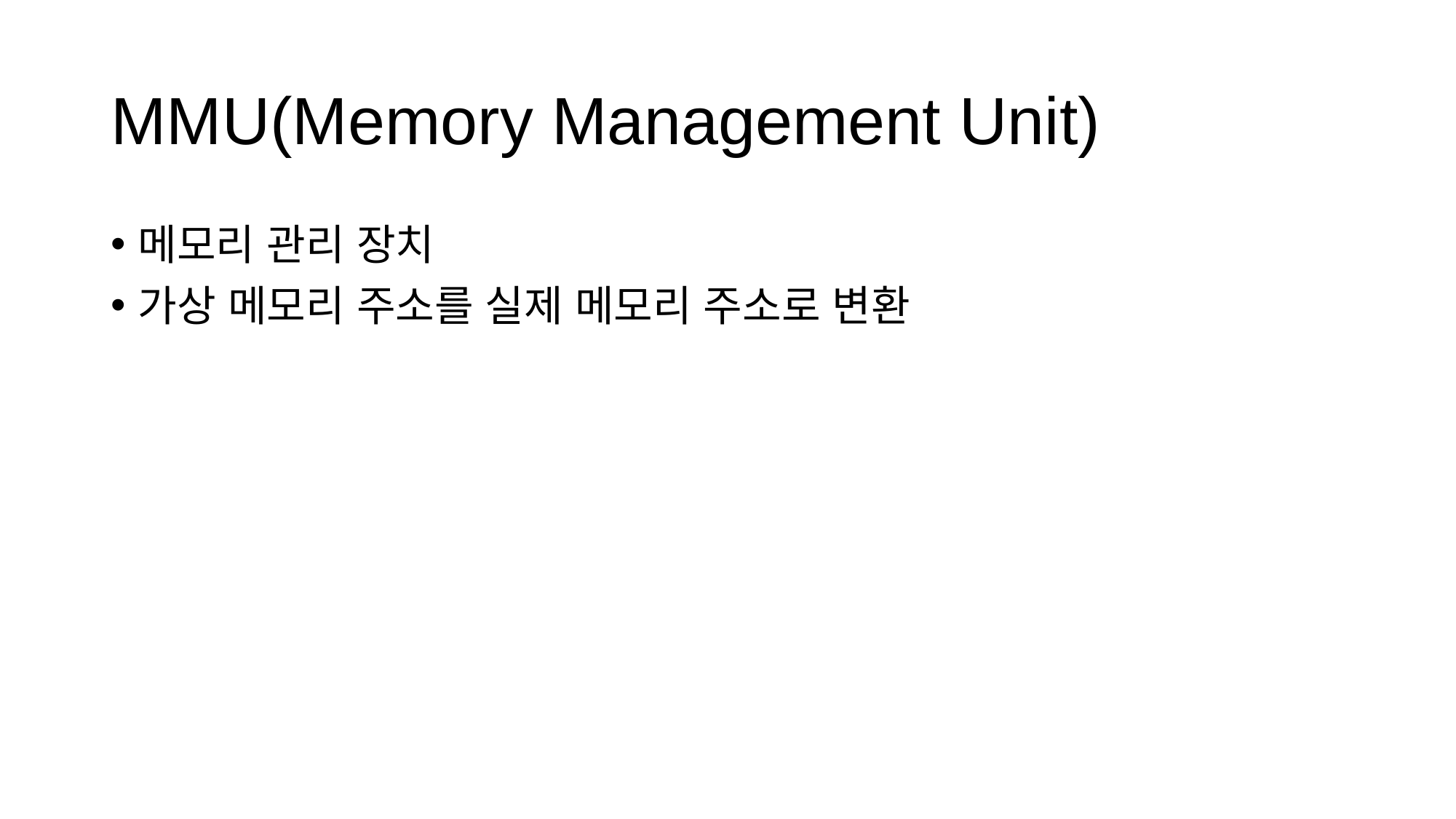

# MMU(Memory Management Unit)
메모리 관리 장치
가상 메모리 주소를 실제 메모리 주소로 변환